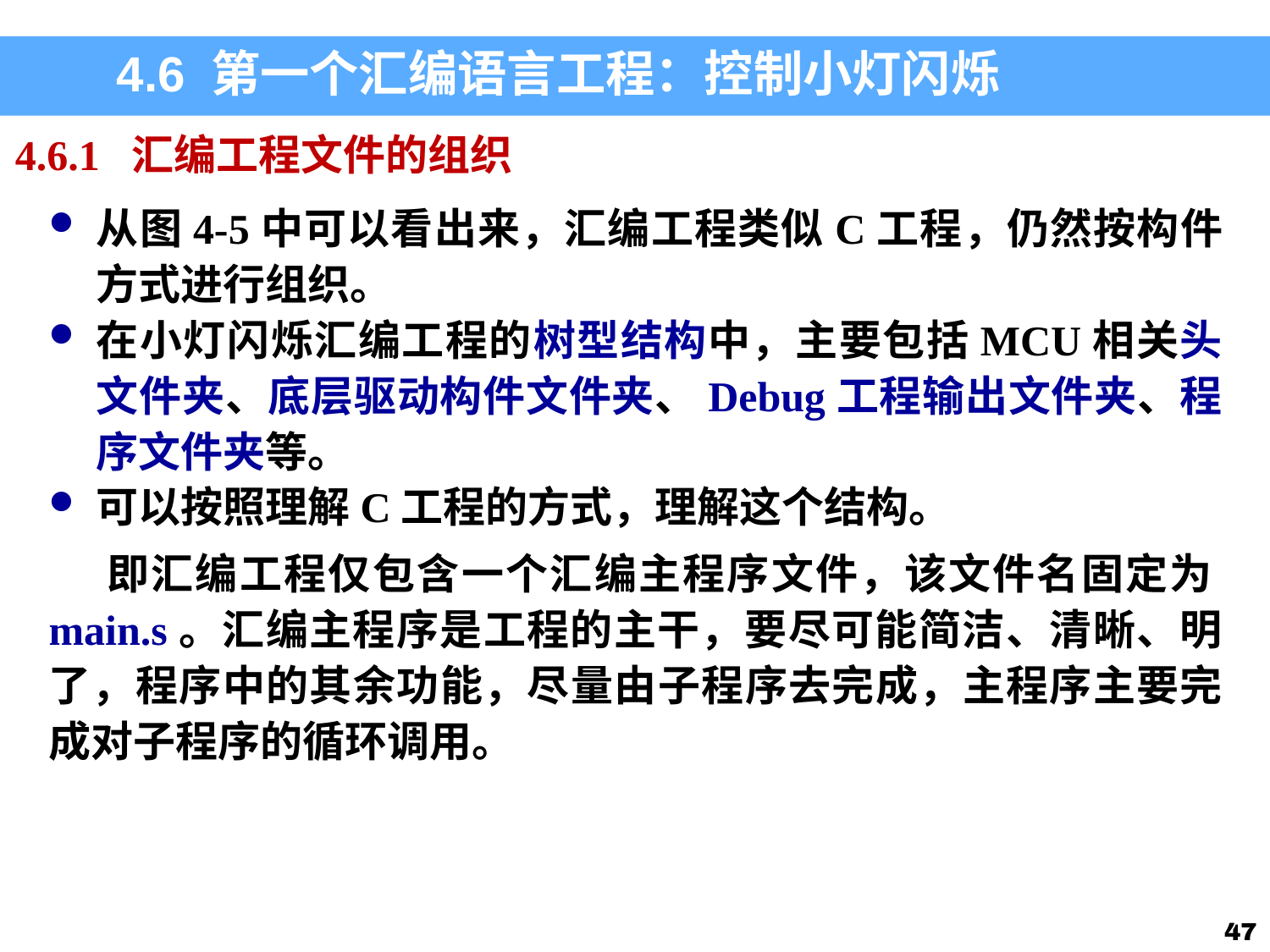

4.6 第一个汇编语言工程：控制小灯闪烁
4.6.1  汇编工程文件的组织
从图4-5中可以看出来，汇编工程类似C工程，仍然按构件方式进行组织。
在小灯闪烁汇编工程的树型结构中，主要包括MCU相关头文件夹、底层驱动构件文件夹、Debug工程输出文件夹、程序文件夹等。
可以按照理解C工程的方式，理解这个结构。
    即汇编工程仅包含一个汇编主程序文件，该文件名固定为main.s。汇编主程序是工程的主干，要尽可能简洁、清晰、明了，程序中的其余功能，尽量由子程序去完成，主程序主要完成对子程序的循环调用。

47